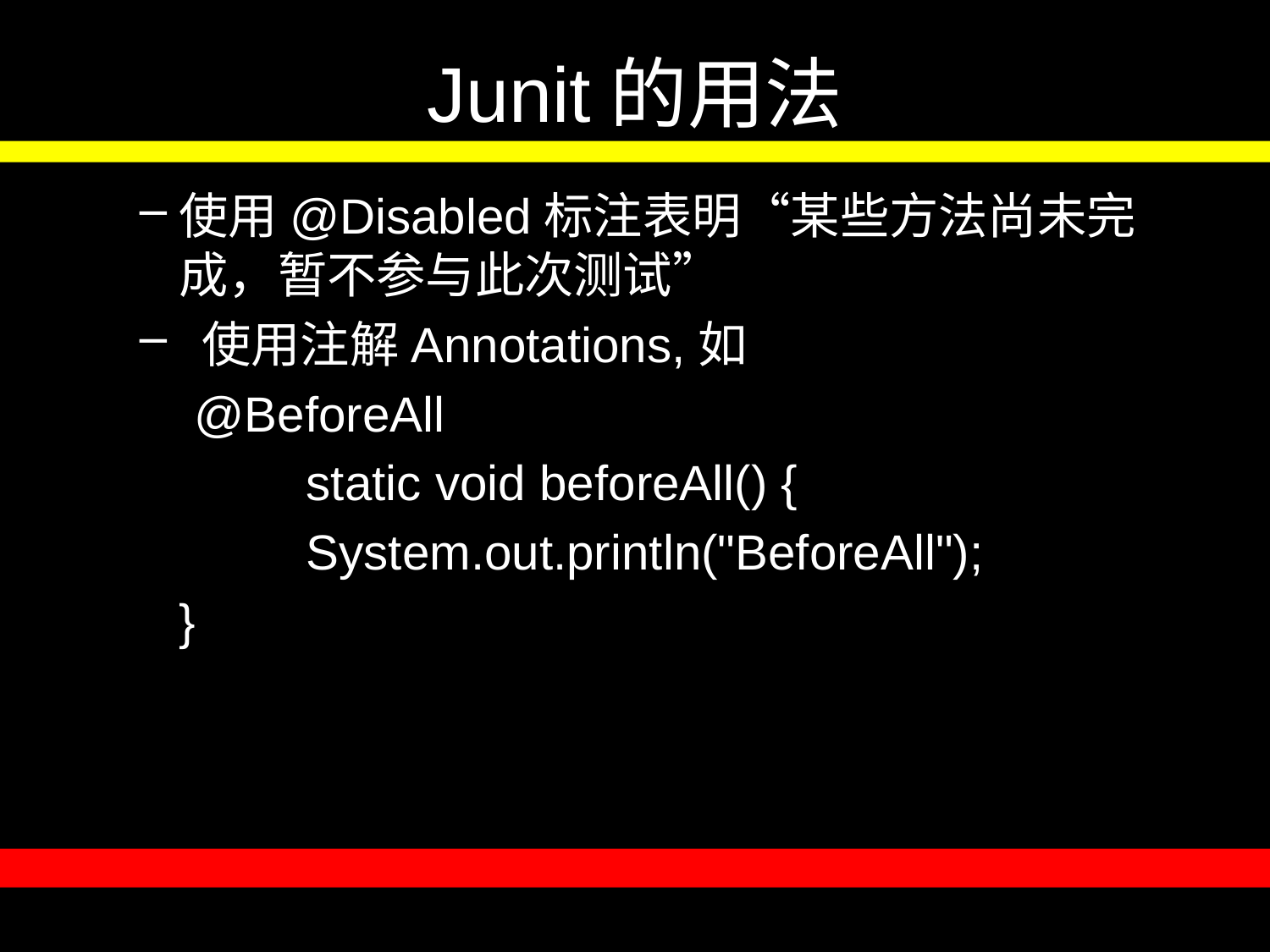

# Junit的用法
使用@Disabled标注表明“某些方法尚未完成，暂不参与此次测试”
 使用注解Annotations,如
    @BeforeAll
    	static void beforeAll() {
		System.out.println("BeforeAll");
	}